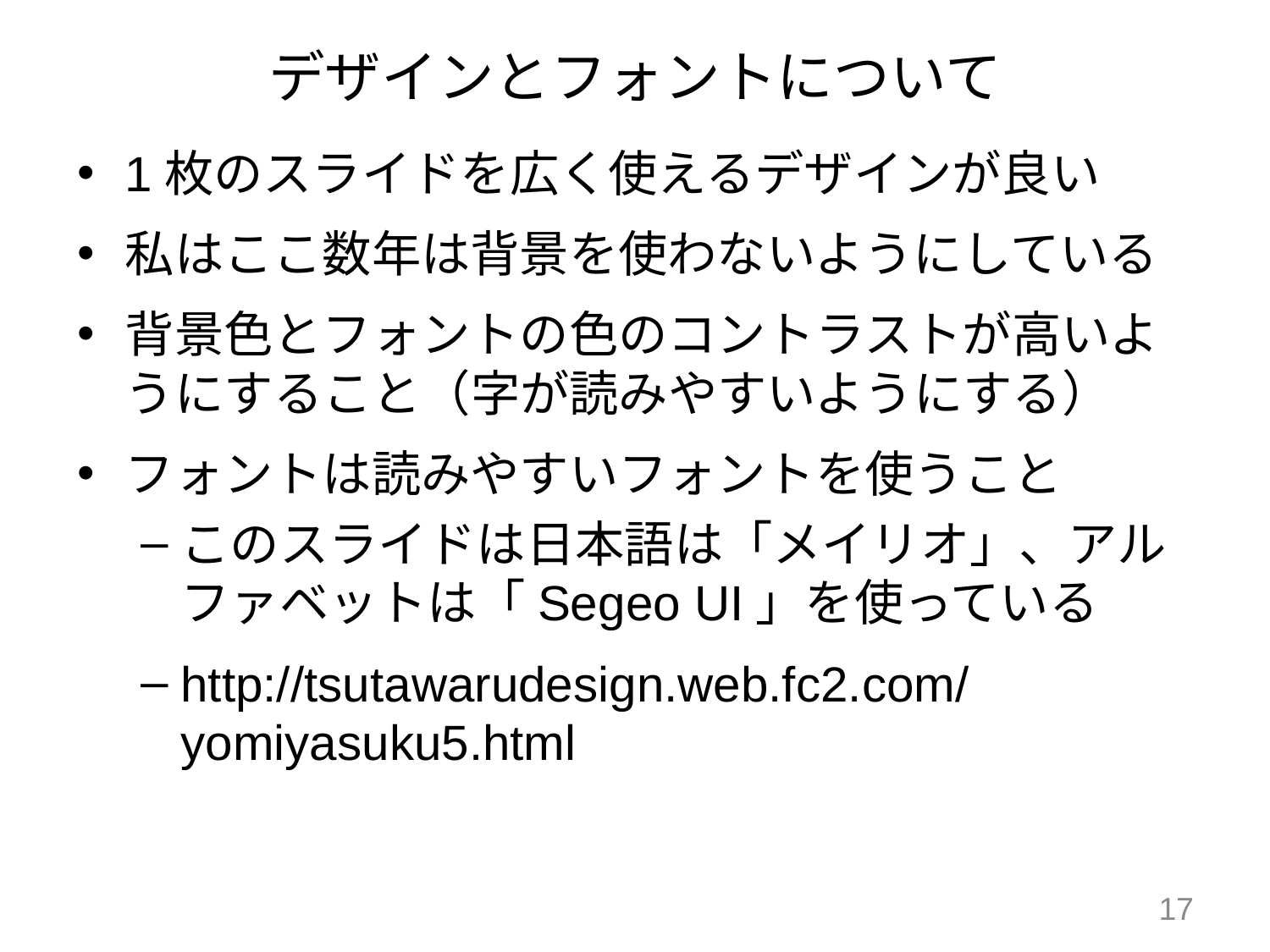

# デザインとフォントについて
1枚のスライドを広く使えるデザインが良い
私はここ数年は背景を使わないようにしている
背景色とフォントの色のコントラストが高いようにすること（字が読みやすいようにする）
フォントは読みやすいフォントを使うこと
このスライドは日本語は「メイリオ」、アルファベットは「Segeo UI」を使っている
http://tsutawarudesign.web.fc2.com/yomiyasuku5.html
17